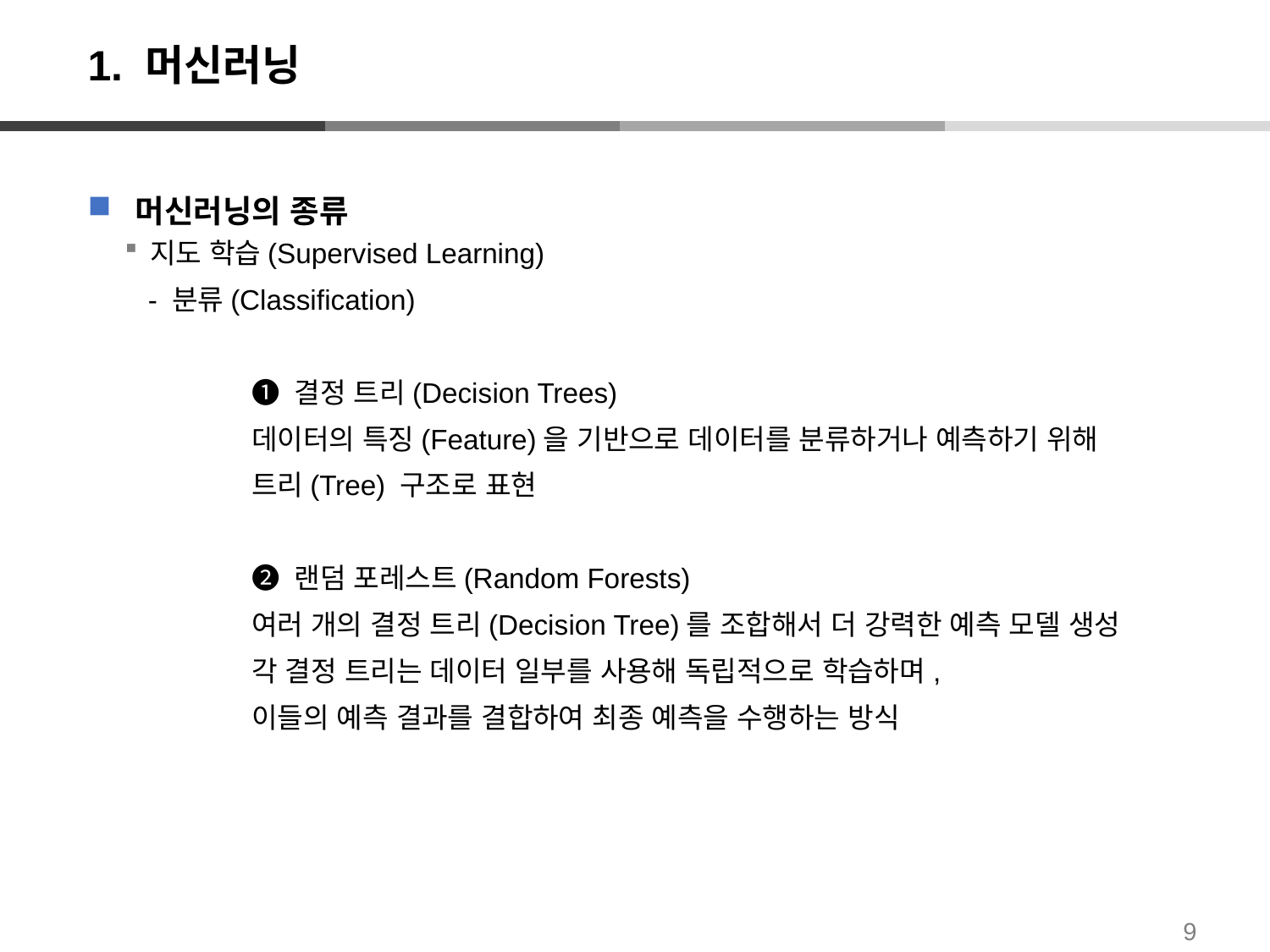

# 1. 머신러닝
머신러닝의 종류
지도 학습(Supervised Learning)
   - 분류(Classification)

	❶ 결정 트리(Decision Trees)
	데이터의 특징(Feature)을 기반으로 데이터를 분류하거나 예측하기 위해
	트리(Tree) 구조로 표현

	❷ 랜덤 포레스트(Random Forests)
	여러 개의 결정 트리(Decision Tree)를 조합해서 더 강력한 예측 모델 생성
	각 결정 트리는 데이터 일부를 사용해 독립적으로 학습하며,
	이들의 예측 결과를 결합하여 최종 예측을 수행하는 방식